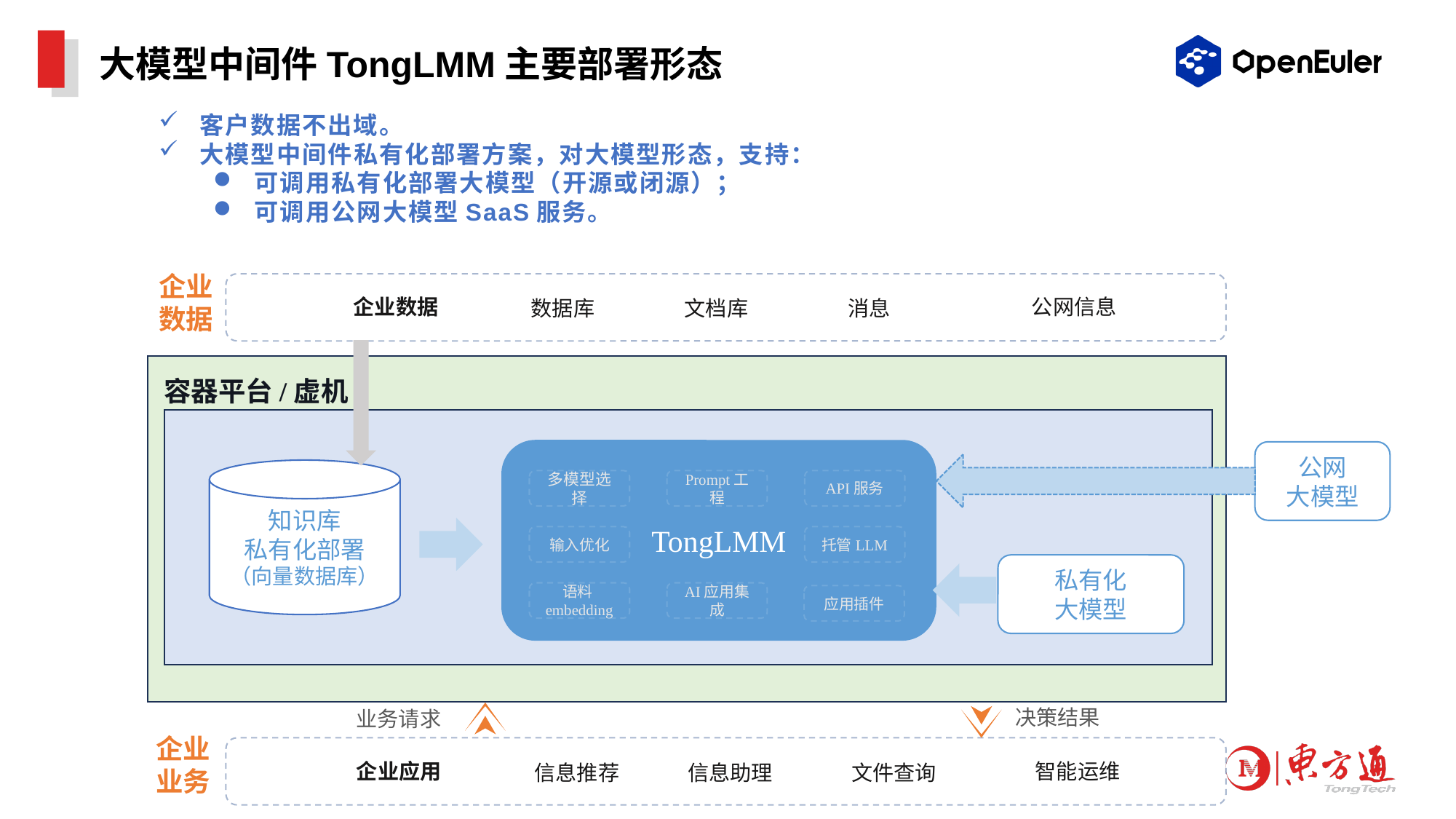

# 大模型中间件TongLMM主要部署形态
客户数据不出域。
大模型中间件私有化部署方案，对大模型形态，支持：
可调用私有化部署大模型（开源或闭源）；
可调用公网大模型SaaS服务。
企业
数据

企业数据
公网信息
数据库
文档库
消息

容器平台/虚机

TongLMM
公网
大模型
知识库
私有化部署
（向量数据库）
多模型选择
Prompt工程
API服务

输入优化
托管LLM
私有化
大模型

语料embedding
AI应用集成
应用插件
决策结果
业务请求

企业
业务

企业应用
智能运维
信息推荐
信息助理
文件查询